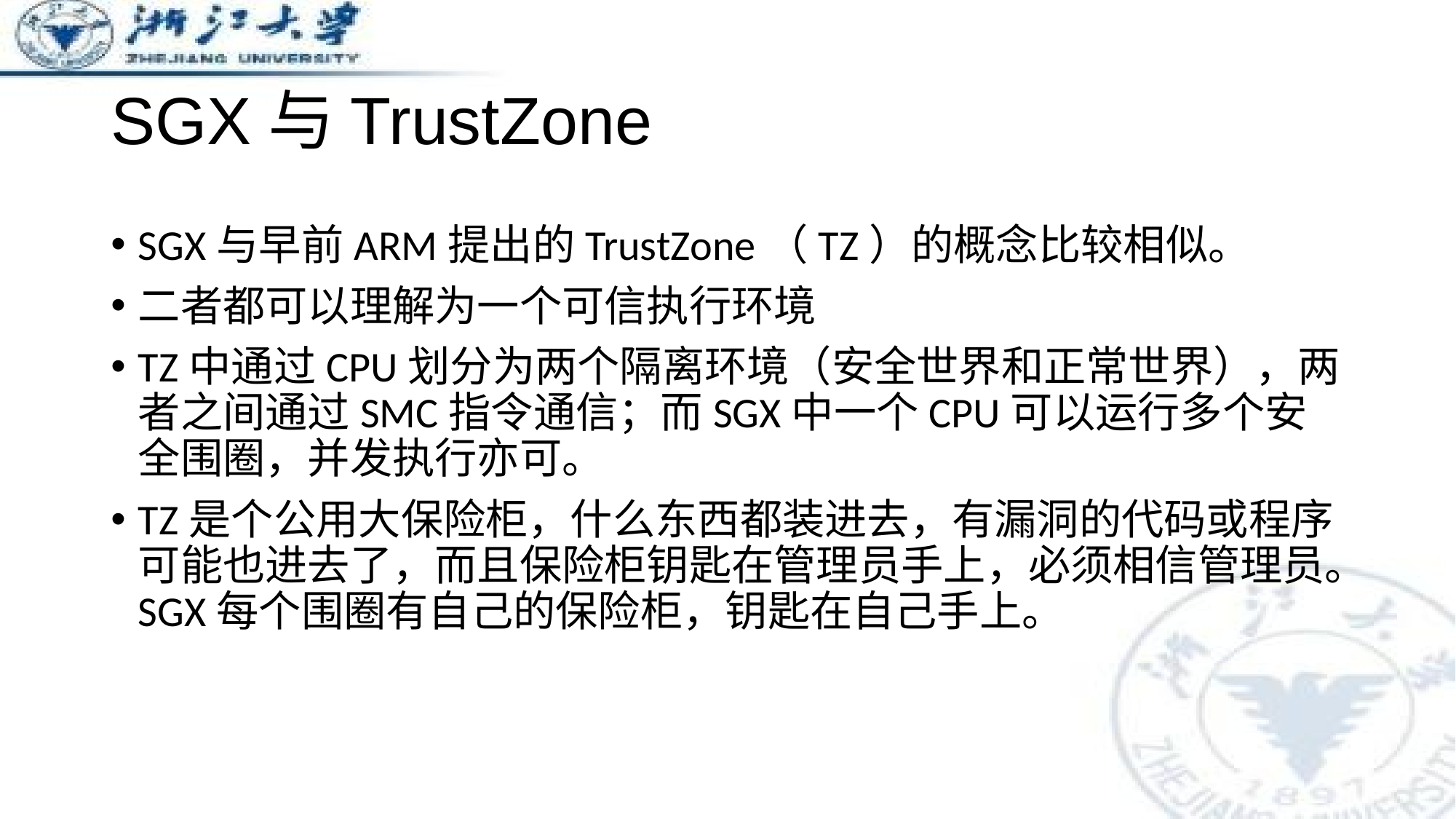

# SGX与TrustZone
SGX与早前ARM提出的TrustZone（TZ）的概念比较相似。
二者都可以理解为一个可信执行环境
TZ中通过CPU划分为两个隔离环境（安全世界和正常世界），两者之间通过SMC指令通信；而SGX中一个CPU可以运行多个安全围圈，并发执行亦可。
TZ是个公用大保险柜，什么东西都装进去，有漏洞的代码或程序可能也进去了，而且保险柜钥匙在管理员手上，必须相信管理员。SGX每个围圈有自己的保险柜，钥匙在自己手上。